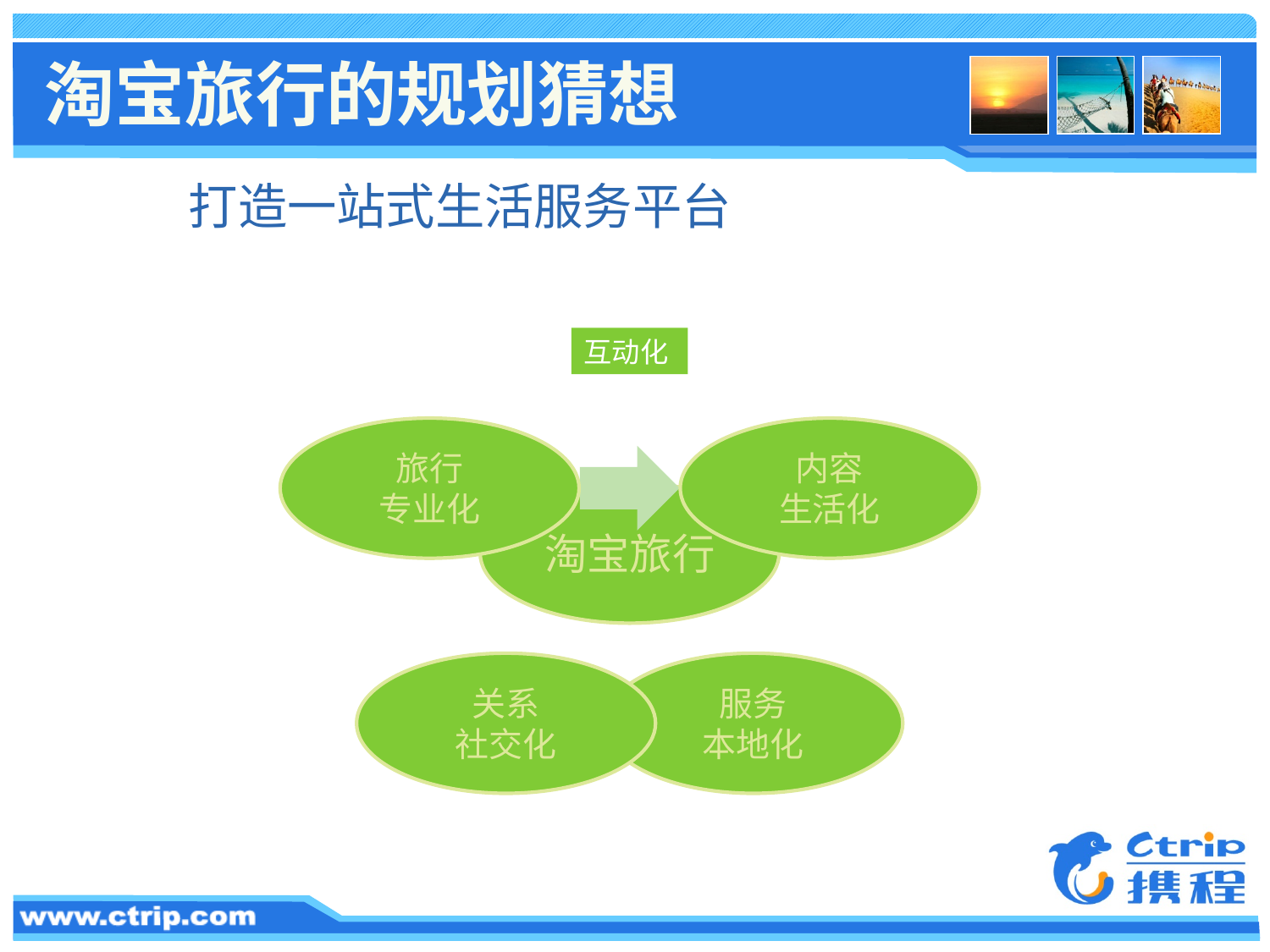

# 淘宝旅行的规划猜想
             打造一站式生活服务平台
淘宝旅行
内容
生活化
服务
本地化
关系
社交化
旅行
专业化
互动化